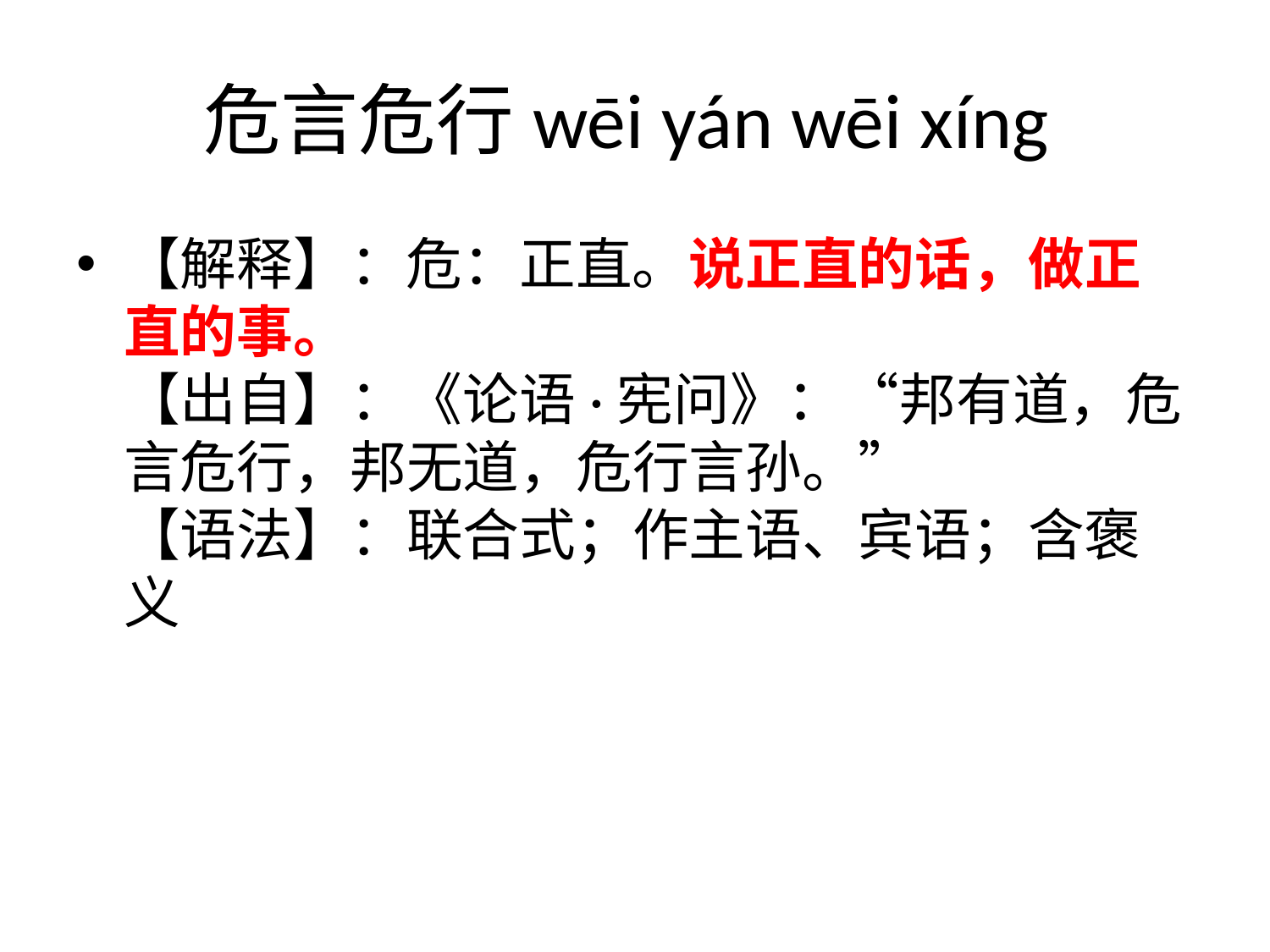

# 危言危行wēi yán wēi xíng
【解释】：危：正直。说正直的话，做正直的事。
【出自】：《论语·宪问》：“邦有道，危言危行，邦无道，危行言孙。”
【语法】：联合式；作主语、宾语；含褒义